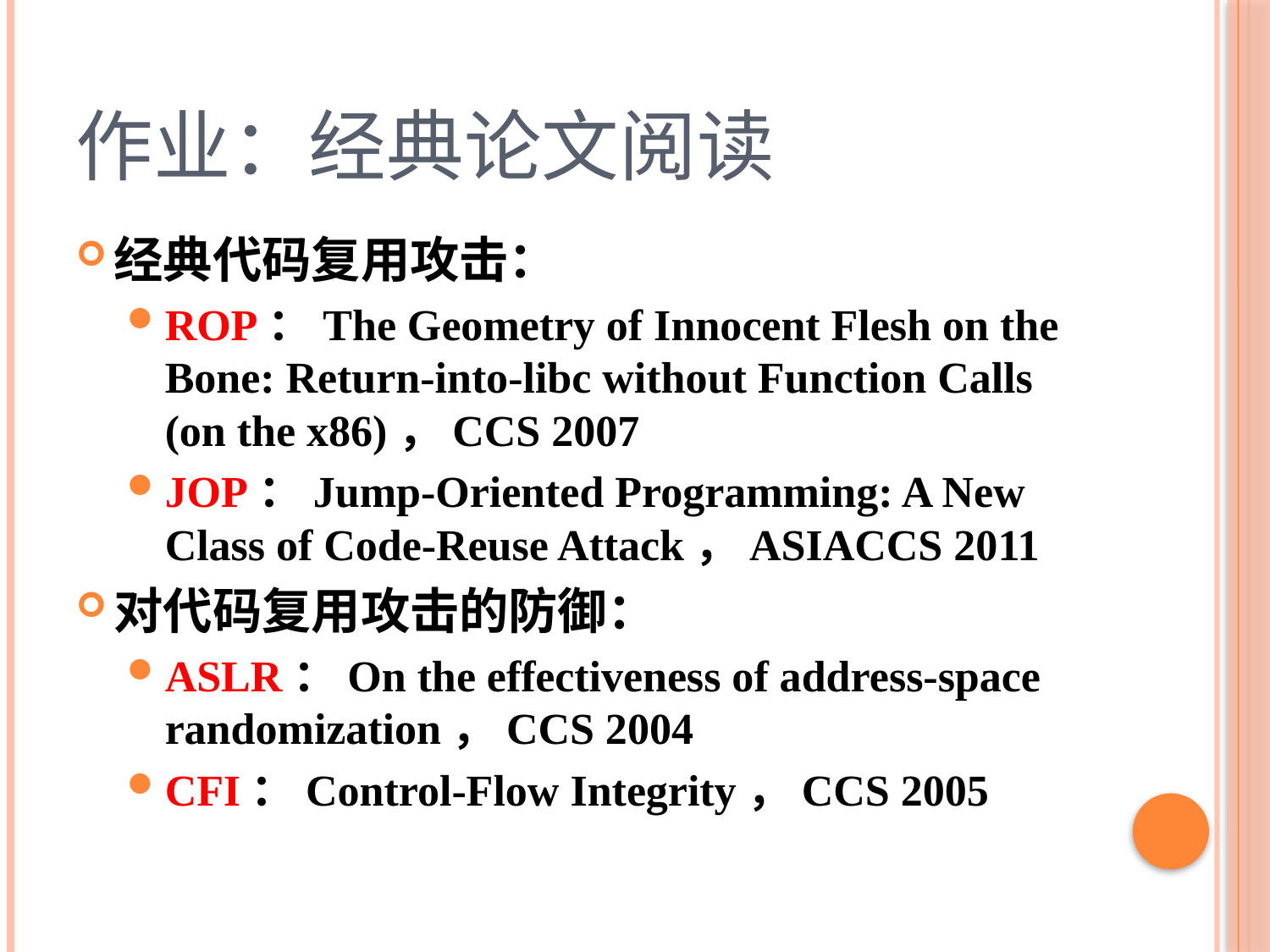

# 作业：经典论文阅读
经典代码复用攻击：
ROP：The Geometry of Innocent Flesh on the Bone: Return-into-libc without Function Calls (on the x86)，CCS 2007
JOP：Jump-Oriented Programming: A New Class of Code-Reuse Attack，ASIACCS 2011
对代码复用攻击的防御：
ASLR：On the effectiveness of address-space randomization，CCS 2004
CFI：Control-Flow Integrity，CCS 2005